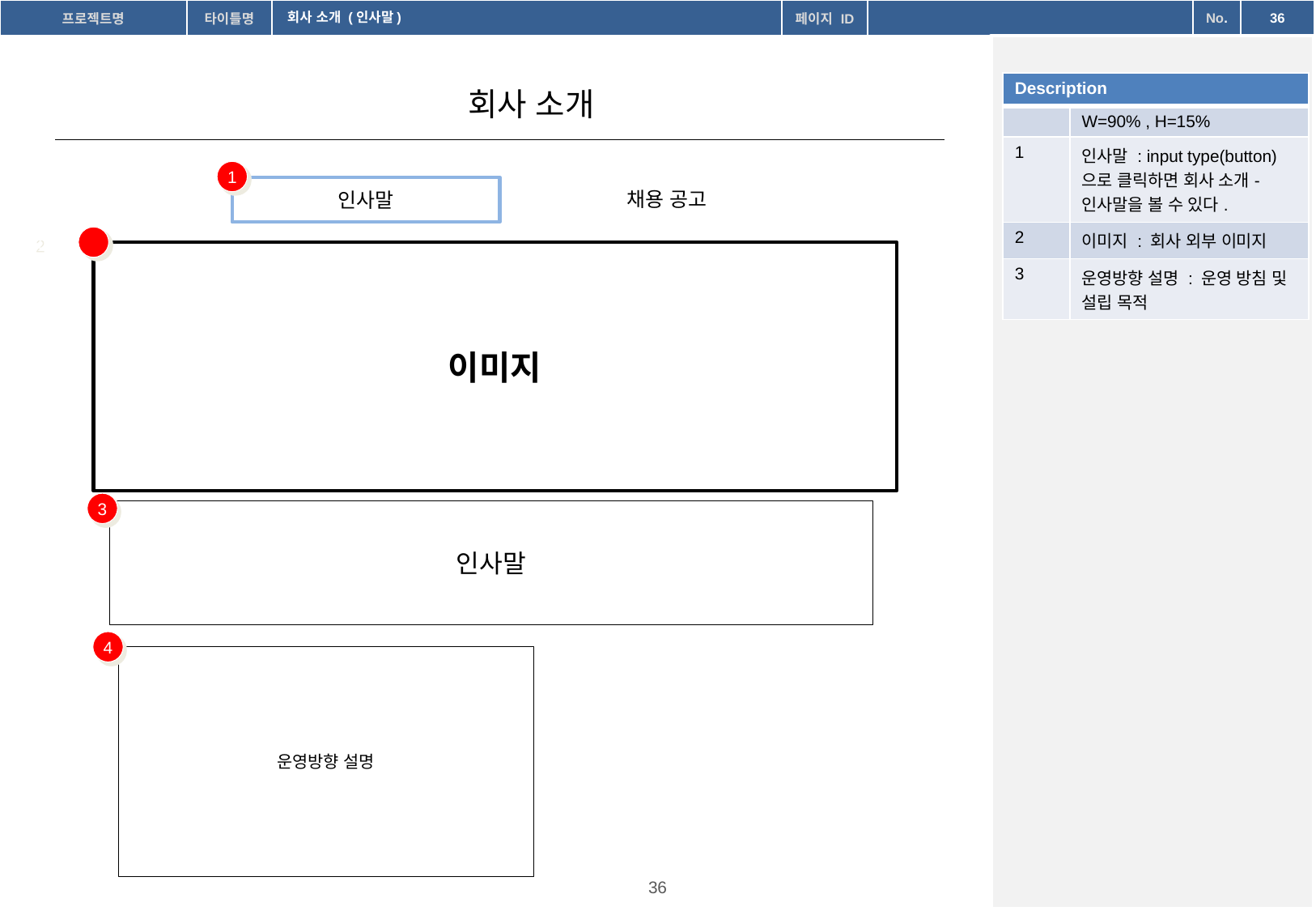

회사 소개 (인사말)

| Description |  |
| --- | --- |
|  | W=90% , H=15% |
| 1 | 인사말 : input type(button)으로 클릭하면 회사 소개- 인사말을 볼 수 있다. |
| 2 | 이미지 : 회사 외부 이미지 |
| 3 | 운영방향 설명 : 운영 방침 및 설립 목적 |
 회사 소개
1
채용 공고
인사말
2
이미지
3
인사말
4
운영방향 설명